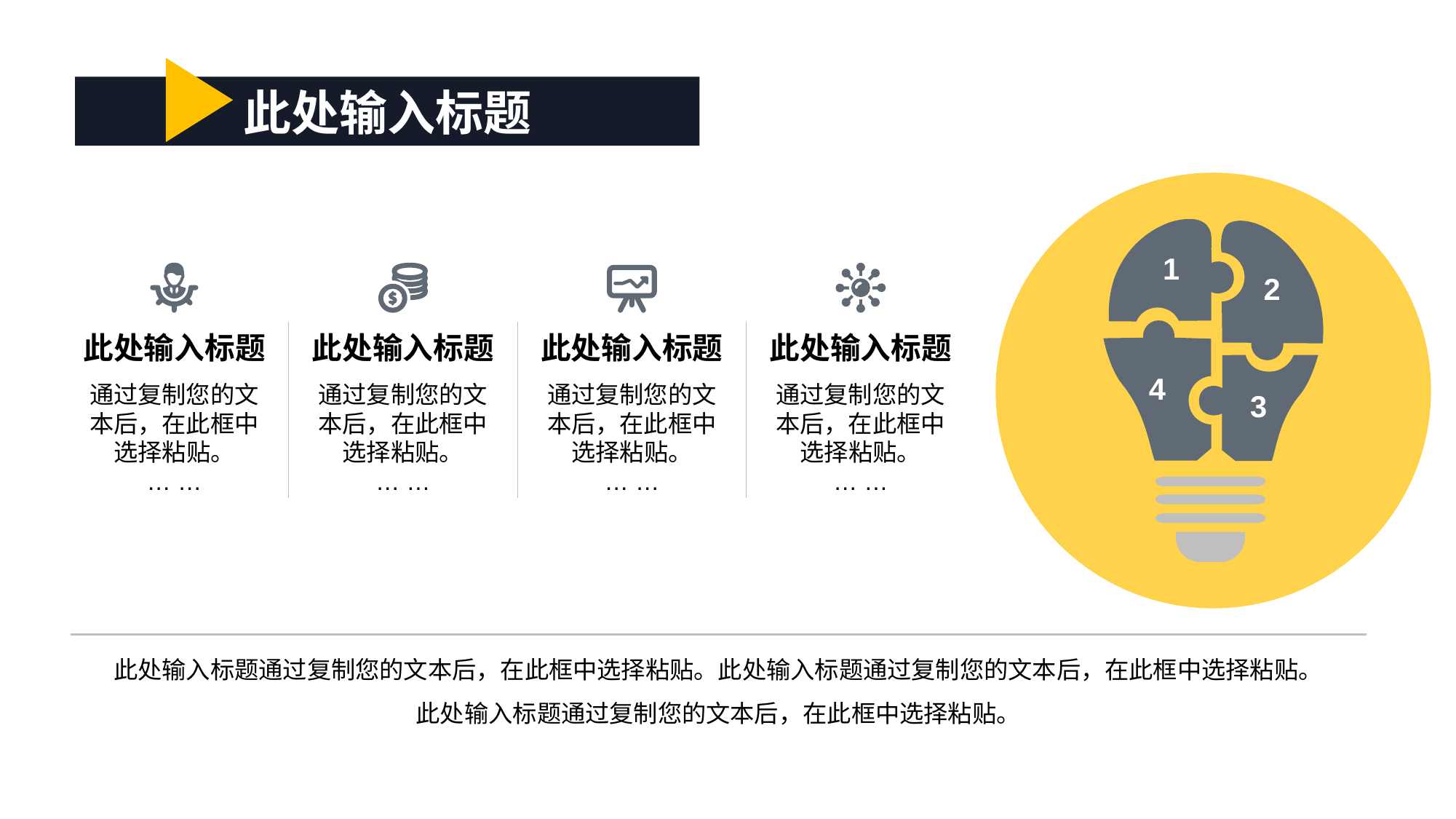

此处输入标题

1
2
4
3

此处输入标题
通过复制您的文本后，在此框中选择粘贴。
… …
此处输入标题
通过复制您的文本后，在此框中选择粘贴。
… …
此处输入标题
通过复制您的文本后，在此框中选择粘贴。
… …
此处输入标题
通过复制您的文本后，在此框中选择粘贴。
… …
此处输入标题通过复制您的文本后，在此框中选择粘贴。此处输入标题通过复制您的文本后，在此框中选择粘贴。
此处输入标题通过复制您的文本后，在此框中选择粘贴。